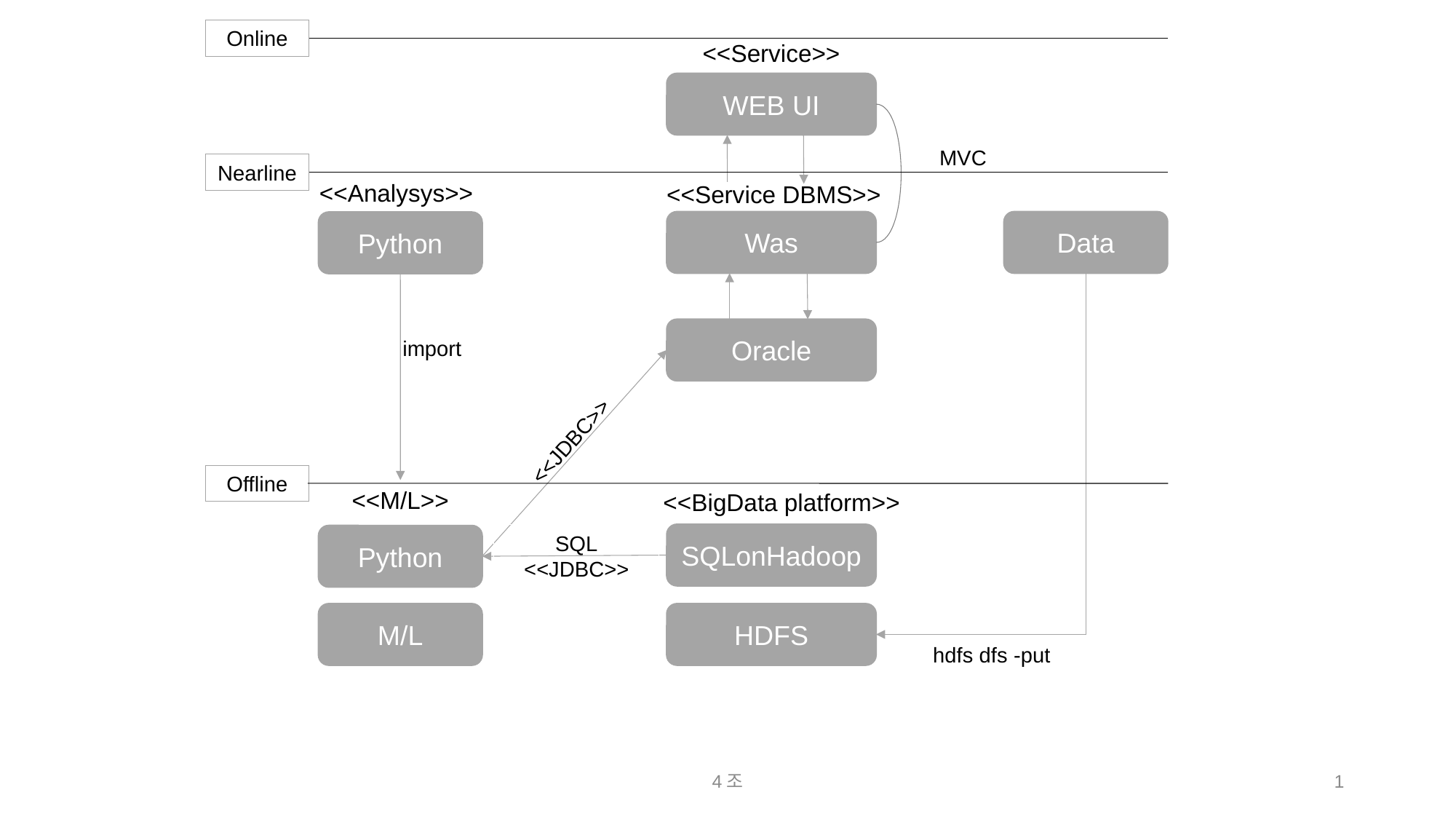

Online
<<Service>>
WEB UI
MVC
Nearline
<<Analysys>>
<<Service DBMS>>
Data
Was
Python
Oracle
import
<<JDBC>>
Offline
<<M/L>>
<<BigData platform>>
SQLonHadoop
SQL
<<JDBC>>
Python
M/L
HDFS
hdfs dfs -put
4조
1